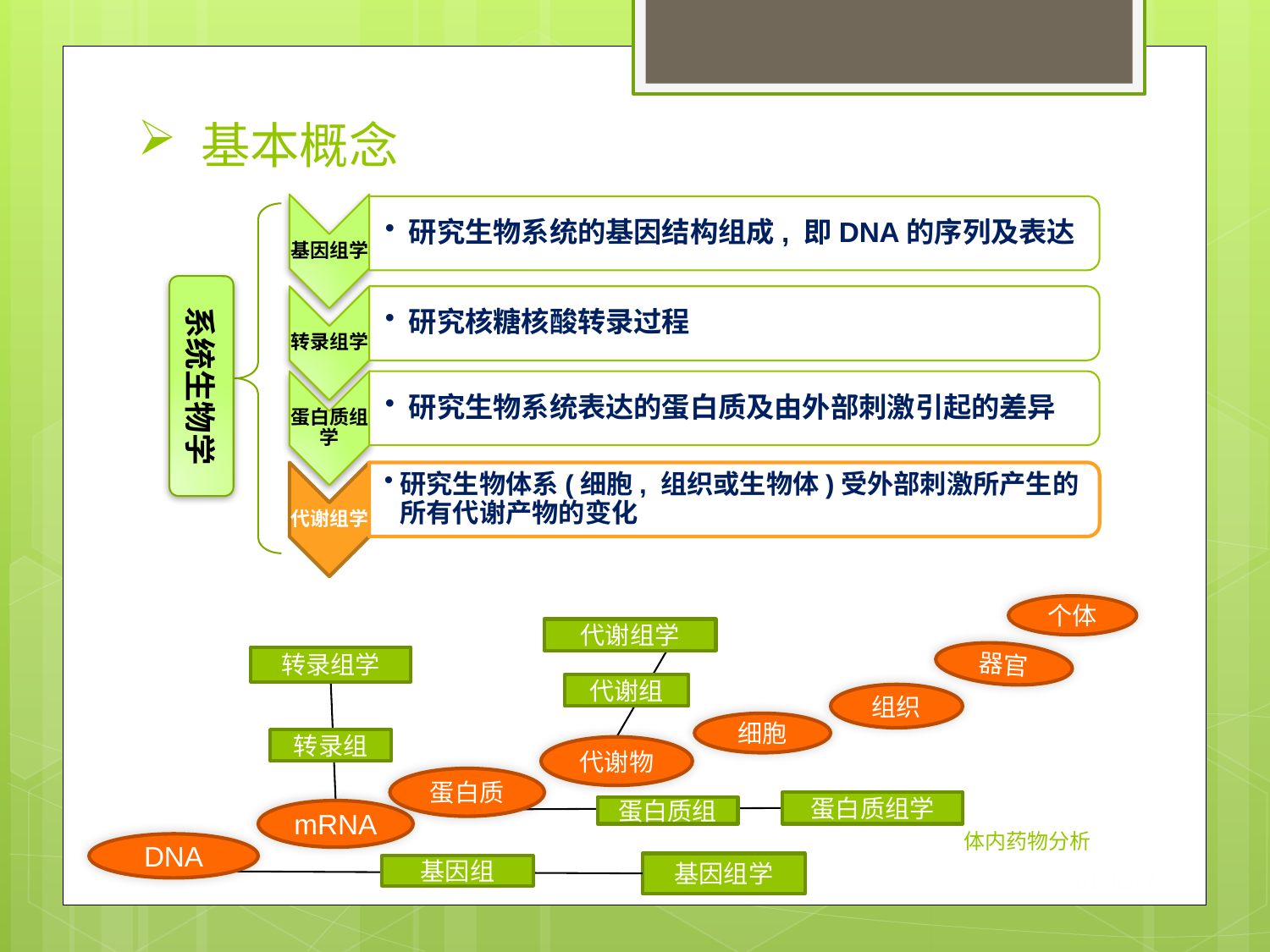

# 基本概念
转录组学
研究核糖核酸转录过程
蛋白质组学
研究生物系统表达的蛋白质及由外部刺激引起的差异
基因组学
研究生物系统的基因结构组成, 即DNA的序列及表达
代谢组学
研究生物体系(细胞, 组织或生物体)受外部刺激所产生的所有代谢产物的变化

系统生物学
个体
代谢组学
器官
转录组学
代谢组
组织
细胞
转录组
代谢物
蛋白质
蛋白质组学
蛋白质组
mRNA
DNA
基因组

体内药物分析
基因组学
2015/6/24